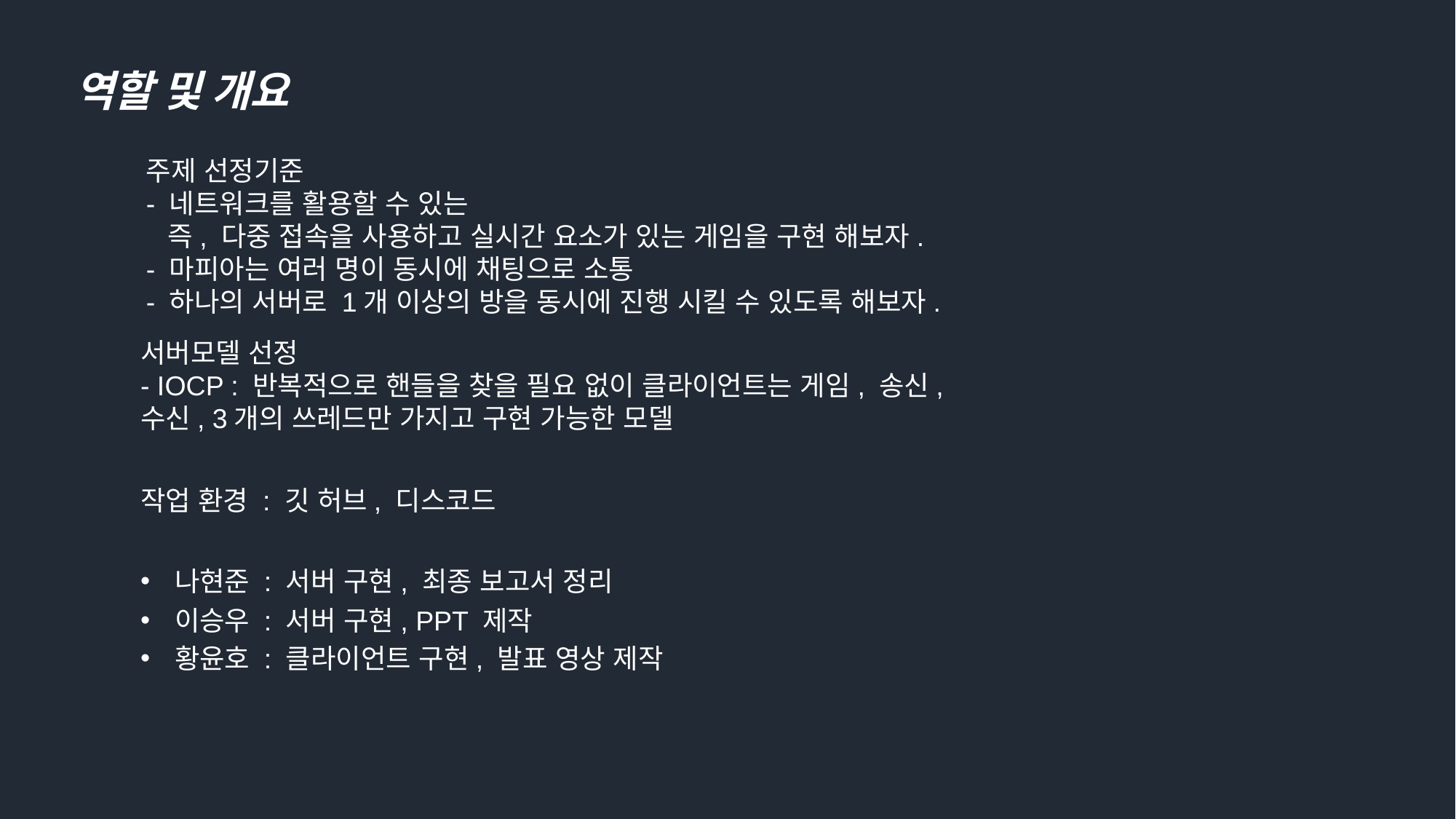

역할 및 개요
주제 선정기준
- 네트워크를 활용할 수 있는
  즉, 다중 접속을 사용하고 실시간 요소가 있는 게임을 구현 해보자.
- 마피아는 여러 명이 동시에 채팅으로 소통
- 하나의 서버로 1개 이상의 방을 동시에 진행 시킬 수 있도록 해보자.
서버모델 선정
- IOCP : 반복적으로 핸들을 찾을 필요 없이 클라이언트는 게임, 송신, 수신, 3개의 쓰레드만 가지고 구현 가능한 모델
작업 환경 : 깃 허브, 디스코드
나현준 : 서버 구현, 최종 보고서 정리
이승우 : 서버 구현, PPT 제작
황윤호 : 클라이언트 구현, 발표 영상 제작